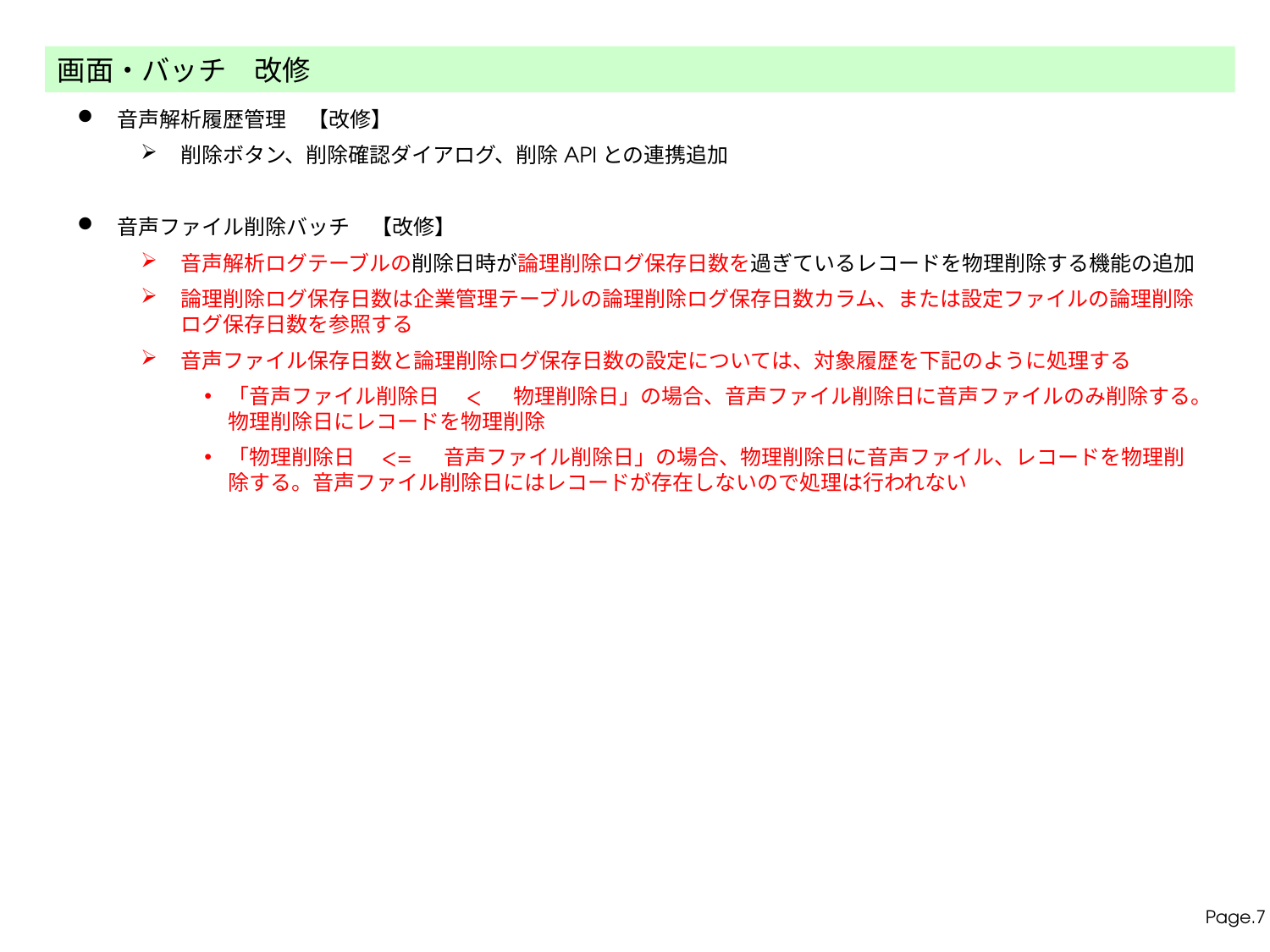

画面・バッチ　改修
音声解析履歴管理　【改修】
削除ボタン、削除確認ダイアログ、削除APIとの連携追加

音声ファイル削除バッチ　【改修】
音声解析ログテーブルの削除日時が論理削除ログ保存日数を過ぎているレコードを物理削除する機能の追加
論理削除ログ保存日数は企業管理テーブルの論理削除ログ保存日数カラム、または設定ファイルの論理削除ログ保存日数を参照する
音声ファイル保存日数と論理削除ログ保存日数の設定については、対象履歴を下記のように処理する
「音声ファイル削除日　< 　物理削除日」の場合、音声ファイル削除日に音声ファイルのみ削除する。物理削除日にレコードを物理削除
「物理削除日　<= 　音声ファイル削除日」の場合、物理削除日に音声ファイル、レコードを物理削除する。音声ファイル削除日にはレコードが存在しないので処理は行われない